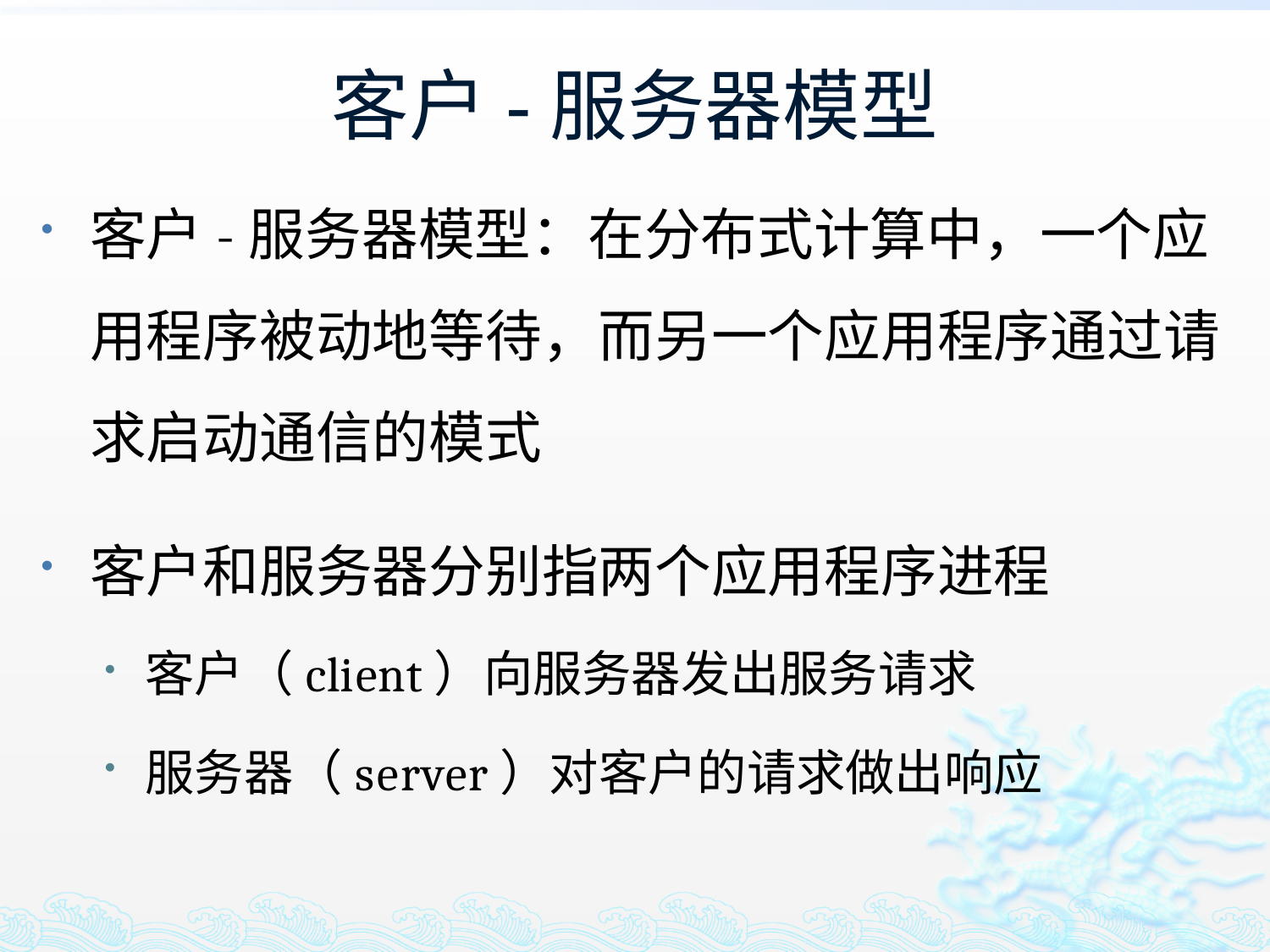

# 客户-服务器模型
客户-服务器模型：在分布式计算中，一个应用程序被动地等待，而另一个应用程序通过请求启动通信的模式
客户和服务器分别指两个应用程序进程
客户（client）向服务器发出服务请求
服务器（server）对客户的请求做出响应